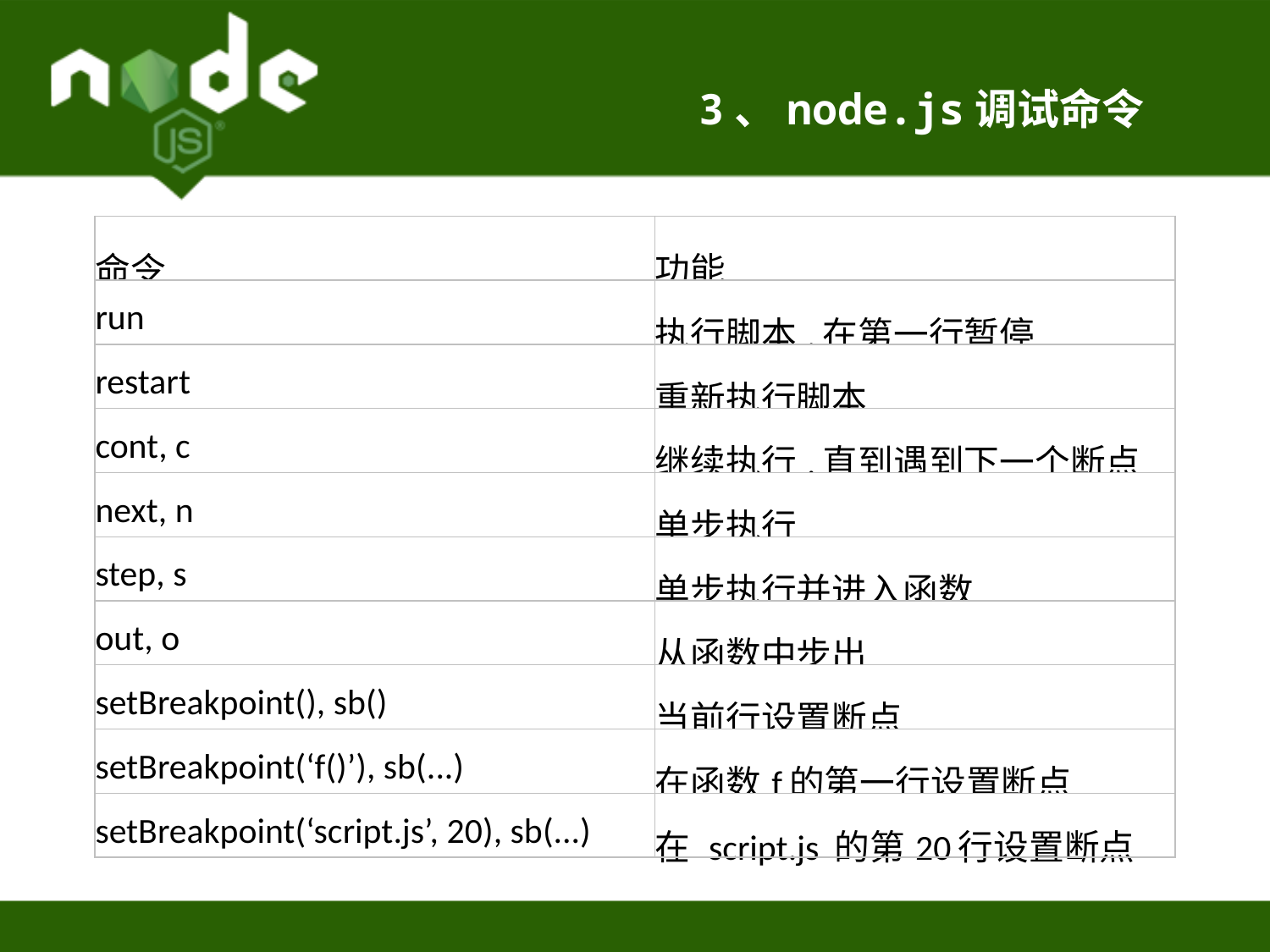

3、node.js调试命令
| 命令 | 功能 |
| --- | --- |
| run | 执行脚本,在第一行暂停 |
| restart | 重新执行脚本 |
| cont, c | 继续执行,直到遇到下一个断点 |
| next, n | 单步执行 |
| step, s | 单步执行并进入函数 |
| out, o | 从函数中步出 |
| setBreakpoint(), sb() | 当前行设置断点 |
| setBreakpoint(‘f()’), sb(...) | 在函数f的第一行设置断点 |
| setBreakpoint(‘script.js’, 20), sb(...) | 在 script.js 的第20行设置断点 |